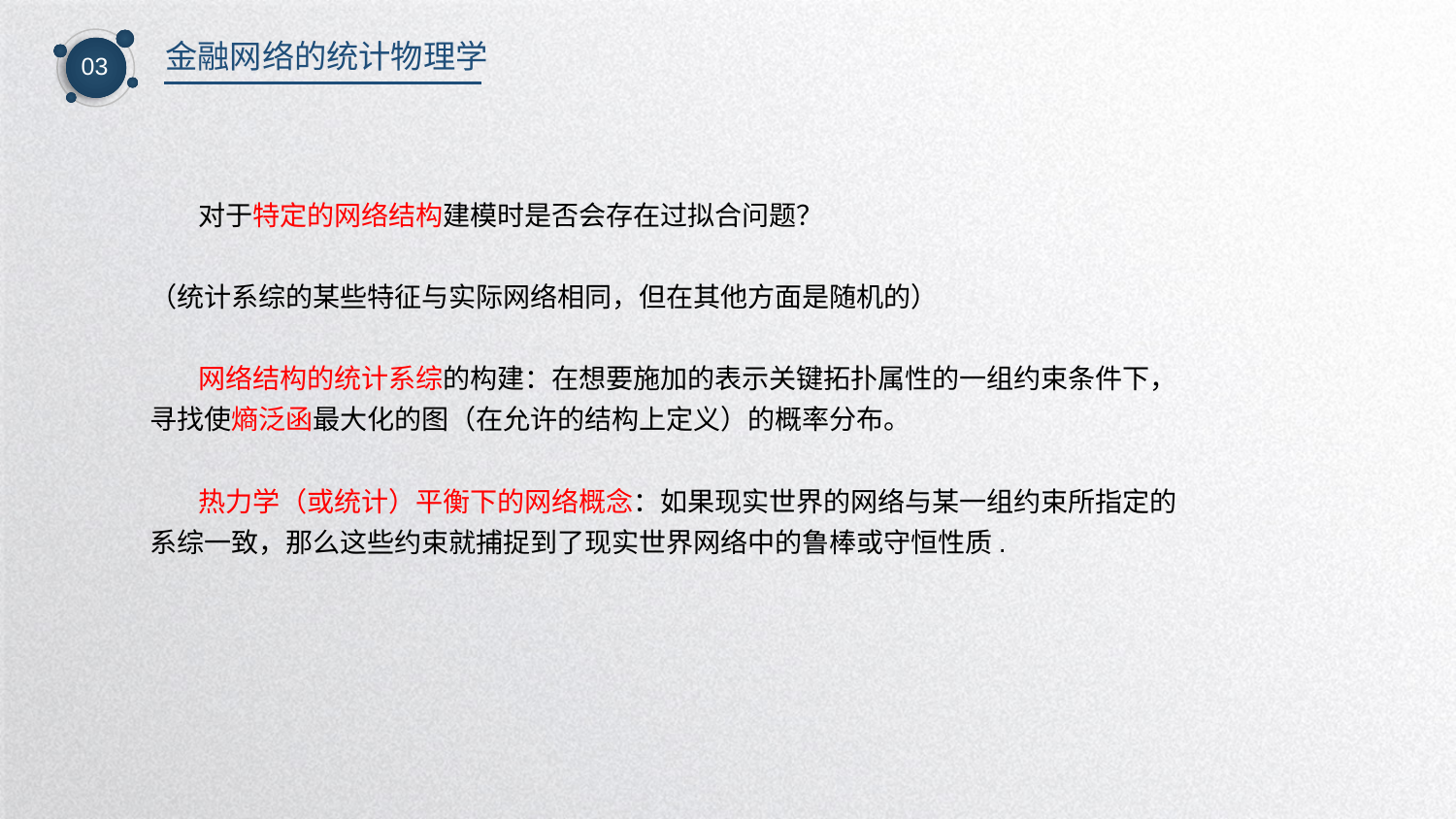

金融网络的统计物理学
03
       对于特定的网络结构建模时是否会存在过拟合问题？

（统计系综的某些特征与实际网络相同，但在其他方面是随机的）

       网络结构的统计系综的构建：在想要施加的表示关键拓扑属性的一组约束条件下，寻找使熵泛函最大化的图（在允许的结构上定义）的概率分布。

       热力学（或统计）平衡下的网络概念：如果现实世界的网络与某一组约束所指定的系综一致，那么这些约束就捕捉到了现实世界网络中的鲁棒或守恒性质.